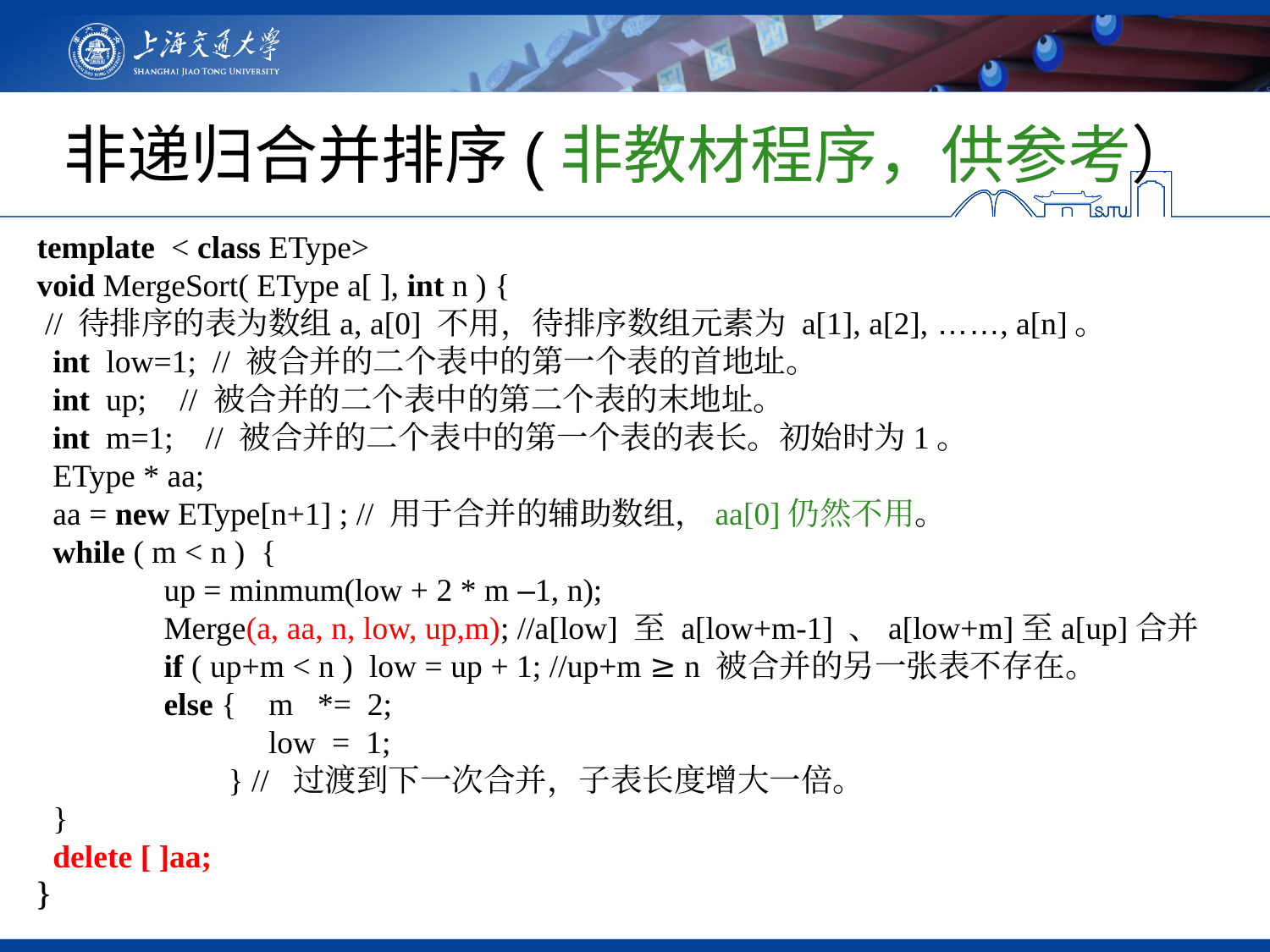

# 非递归合并排序(非教材程序，供参考）
template  < class EType>
void MergeSort( EType a[ ], int n ) {
 // 待排序的表为数组a, a[0] 不用，待排序数组元素为 a[1], a[2], ……, a[n]。
  int  low=1;  // 被合并的二个表中的第一个表的首地址。
  int  up;	  // 被合并的二个表中的第二个表的末地址。
  int  m=1;    // 被合并的二个表中的第一个表的表长。初始时为1。
  EType * aa;
  aa = new EType[n+1] ; // 用于合并的辅助数组，aa[0]仍然不用。
  while ( m < n )  {
	up = minmum(low + 2 * m –1, n);
	Merge(a, aa, n, low, up,m); //a[low] 至 a[low+m-1] 、a[low+m]至a[up]合并
	if ( up+m < n )  low = up + 1; //up+m ≥ n 被合并的另一张表不存在。
	else {    m   *=  2;
	             low  =  1;
	        } //  过渡到下一次合并，子表长度增大一倍。
  }
  delete [ ]aa;
}